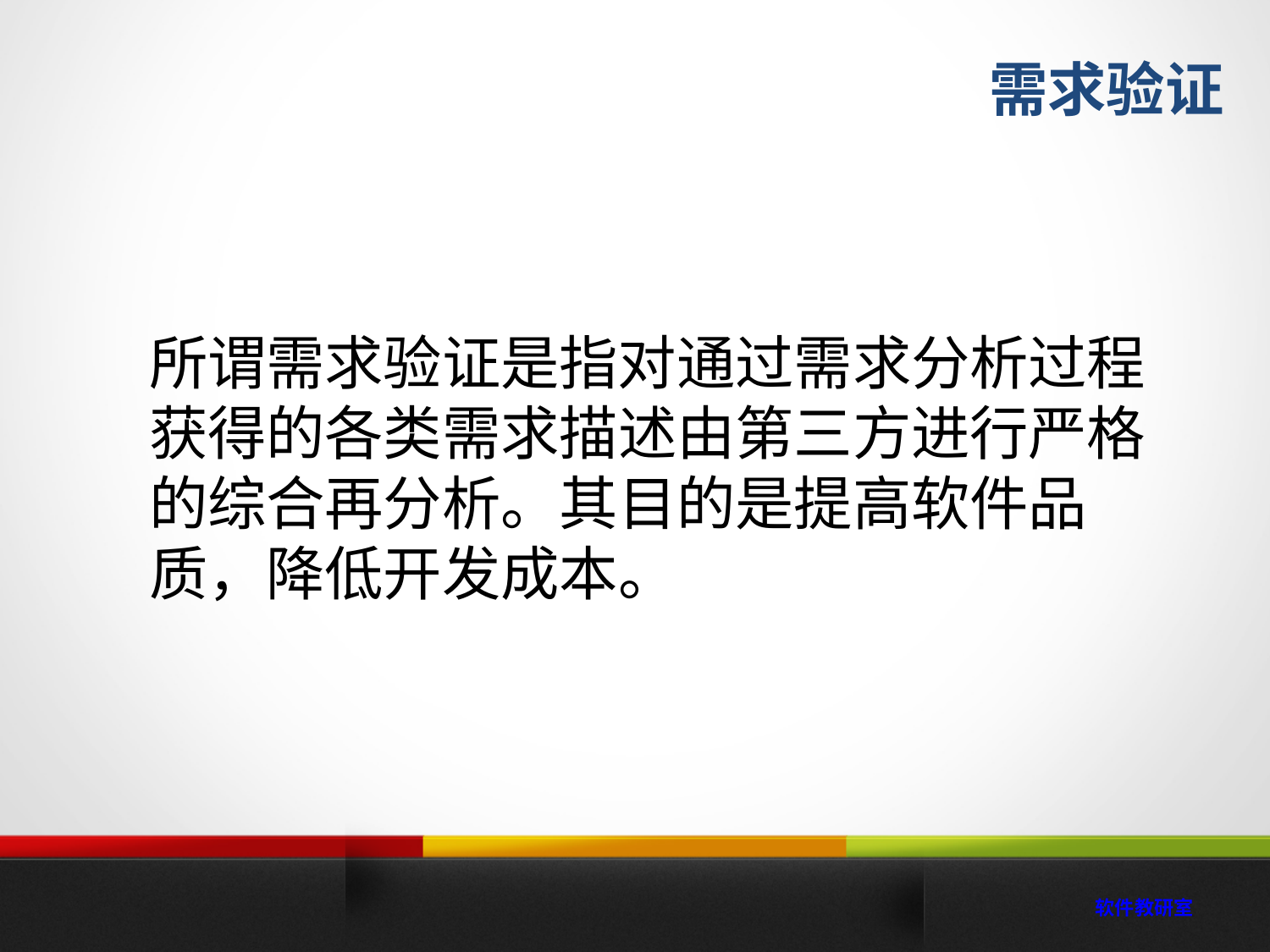

需求验证
所谓需求验证是指对通过需求分析过程获得的各类需求描述由第三方进行严格的综合再分析。其目的是提高软件品质，降低开发成本。
                                     软件教研室